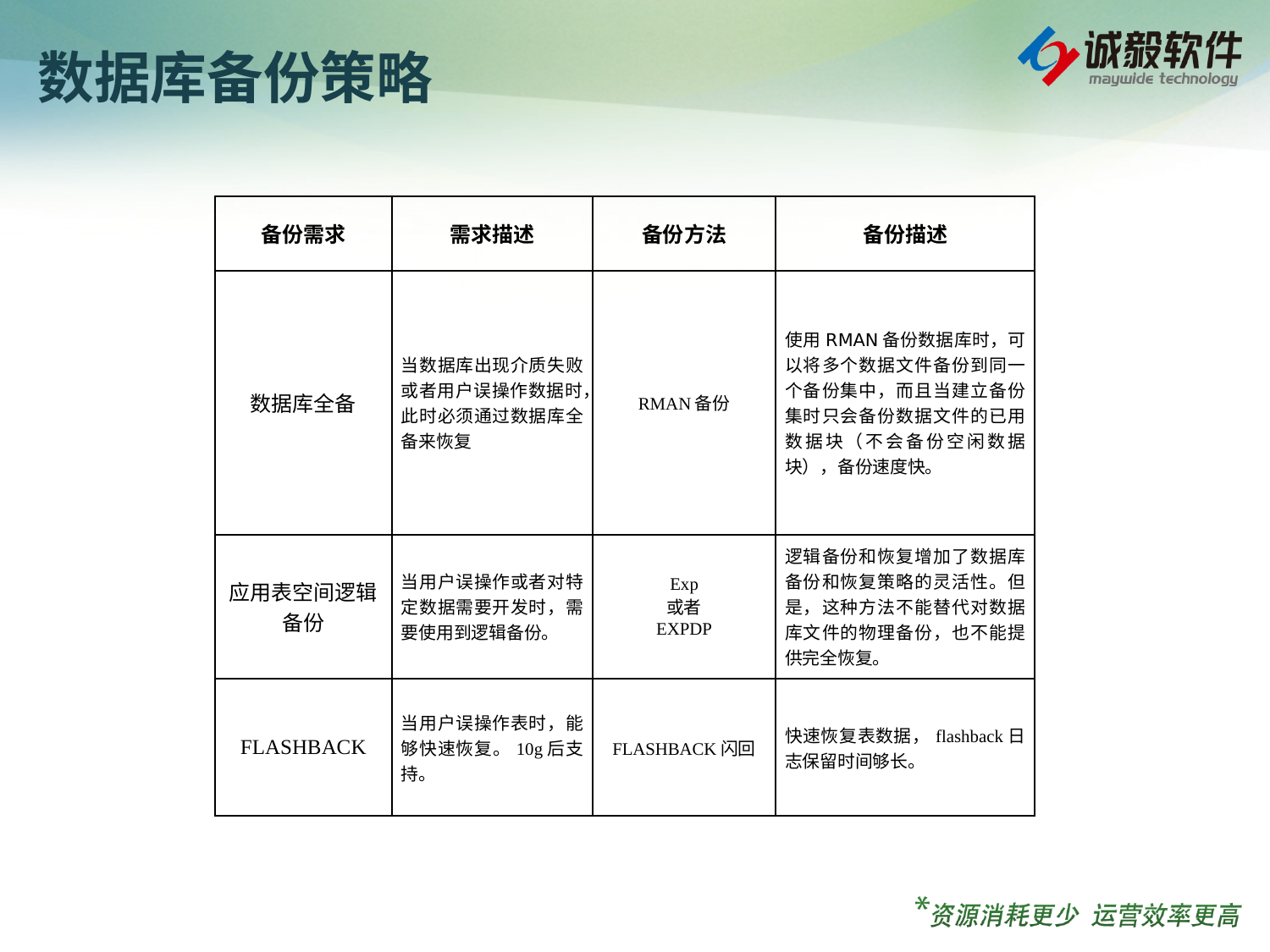

# 数据库备份策略
| 备份需求 | 需求描述 | 备份方法 | 备份描述 |
| --- | --- | --- | --- |
| 数据库全备 | 当数据库出现介质失败或者用户误操作数据时，此时必须通过数据库全备来恢复 | RMAN备份 | 使用RMAN备份数据库时，可以将多个数据文件备份到同一个备份集中，而且当建立备份集时只会备份数据文件的已用数据块（不会备份空闲数据块），备份速度快。 |
| 应用表空间逻辑备份 | 当用户误操作或者对特定数据需要开发时，需要使用到逻辑备份。 | Exp 或者 EXPDP | 逻辑备份和恢复增加了数据库备份和恢复策略的灵活性。但是，这种方法不能替代对数据库文件的物理备份，也不能提供完全恢复。 |
| FLASHBACK | 当用户误操作表时，能够快速恢复。10g后支持。 | FLASHBACK闪回 | 快速恢复表数据，flashback日志保留时间够长。 |